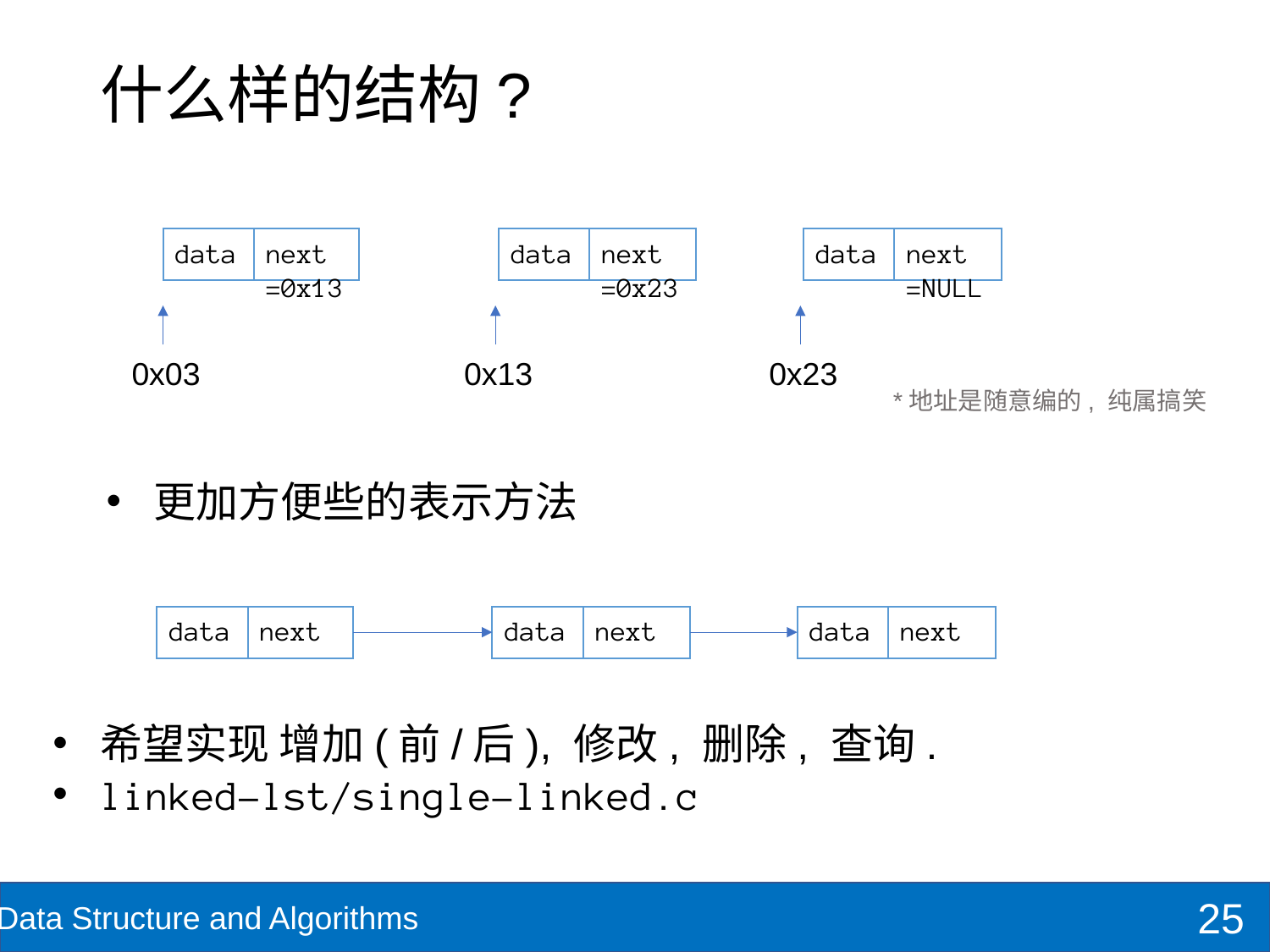

# 什么样的结构?
data
next
=0x13
data
next
=0x23
data
next
=NULL
0x03
0x13
0x23
*地址是随意编的, 纯属搞笑
更加方便些的表示方法
data
next
data
next
data
next
希望实现 增加(前/后), 修改, 删除, 查询.
linked-lst/single-linked.c
25